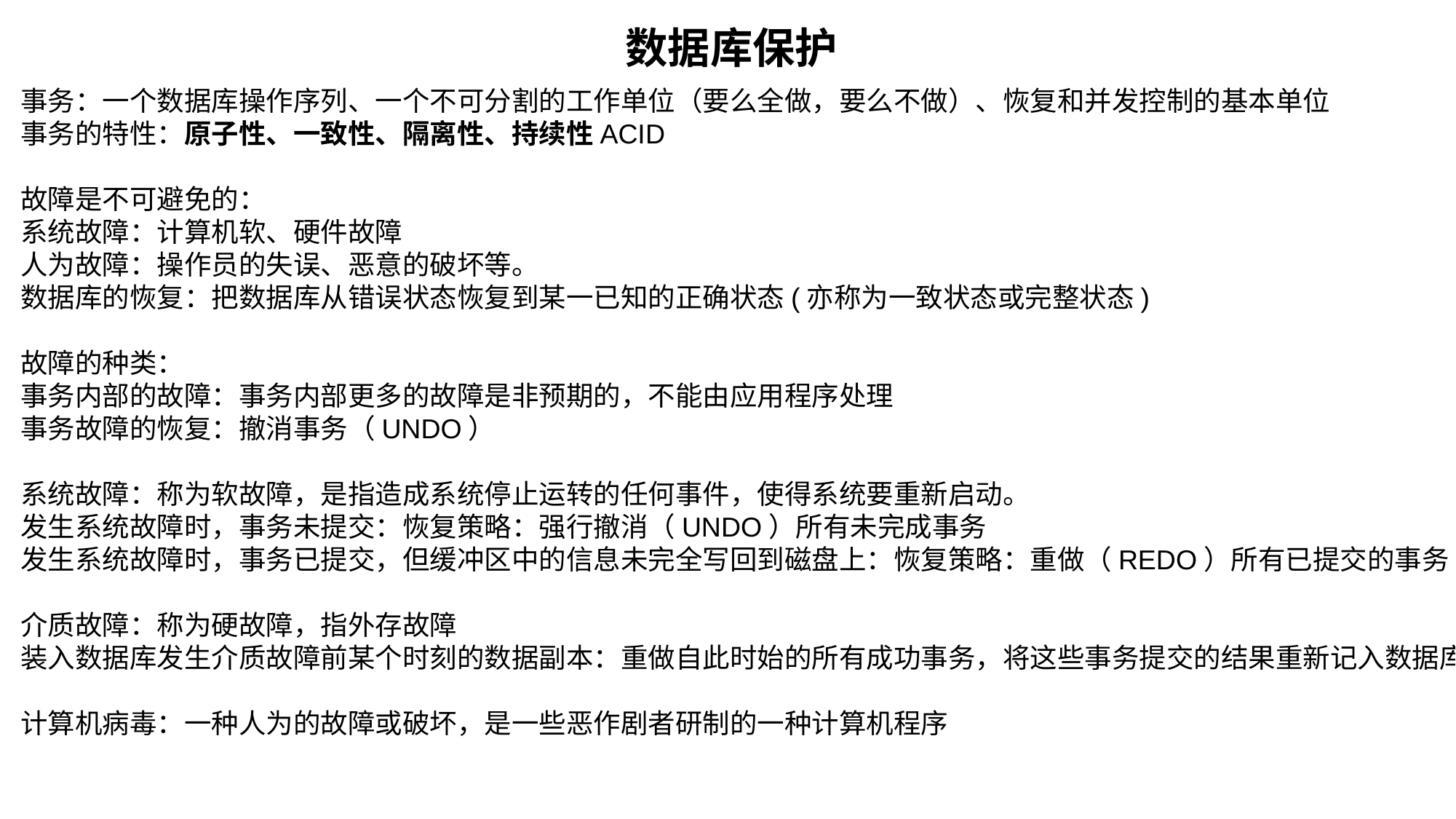

数据库保护
事务：一个数据库操作序列、一个不可分割的工作单位（要么全做，要么不做）、恢复和并发控制的基本单位
事务的特性：原子性、一致性、隔离性、持续性ACID

故障是不可避免的：
系统故障：计算机软、硬件故障
人为故障：操作员的失误、恶意的破坏等。
数据库的恢复：把数据库从错误状态恢复到某一已知的正确状态(亦称为一致状态或完整状态)

故障的种类：
事务内部的故障：事务内部更多的故障是非预期的，不能由应用程序处理
事务故障的恢复：撤消事务（UNDO）

系统故障：称为软故障，是指造成系统停止运转的任何事件，使得系统要重新启动。
发生系统故障时，事务未提交：恢复策略：强行撤消（UNDO）所有未完成事务
发生系统故障时，事务已提交，但缓冲区中的信息未完全写回到磁盘上：恢复策略：重做（REDO）所有已提交的事务

介质故障：称为硬故障，指外存故障
装入数据库发生介质故障前某个时刻的数据副本：重做自此时始的所有成功事务，将这些事务提交的结果重新记入数据库

计算机病毒：一种人为的故障或破坏，是一些恶作剧者研制的一种计算机程序